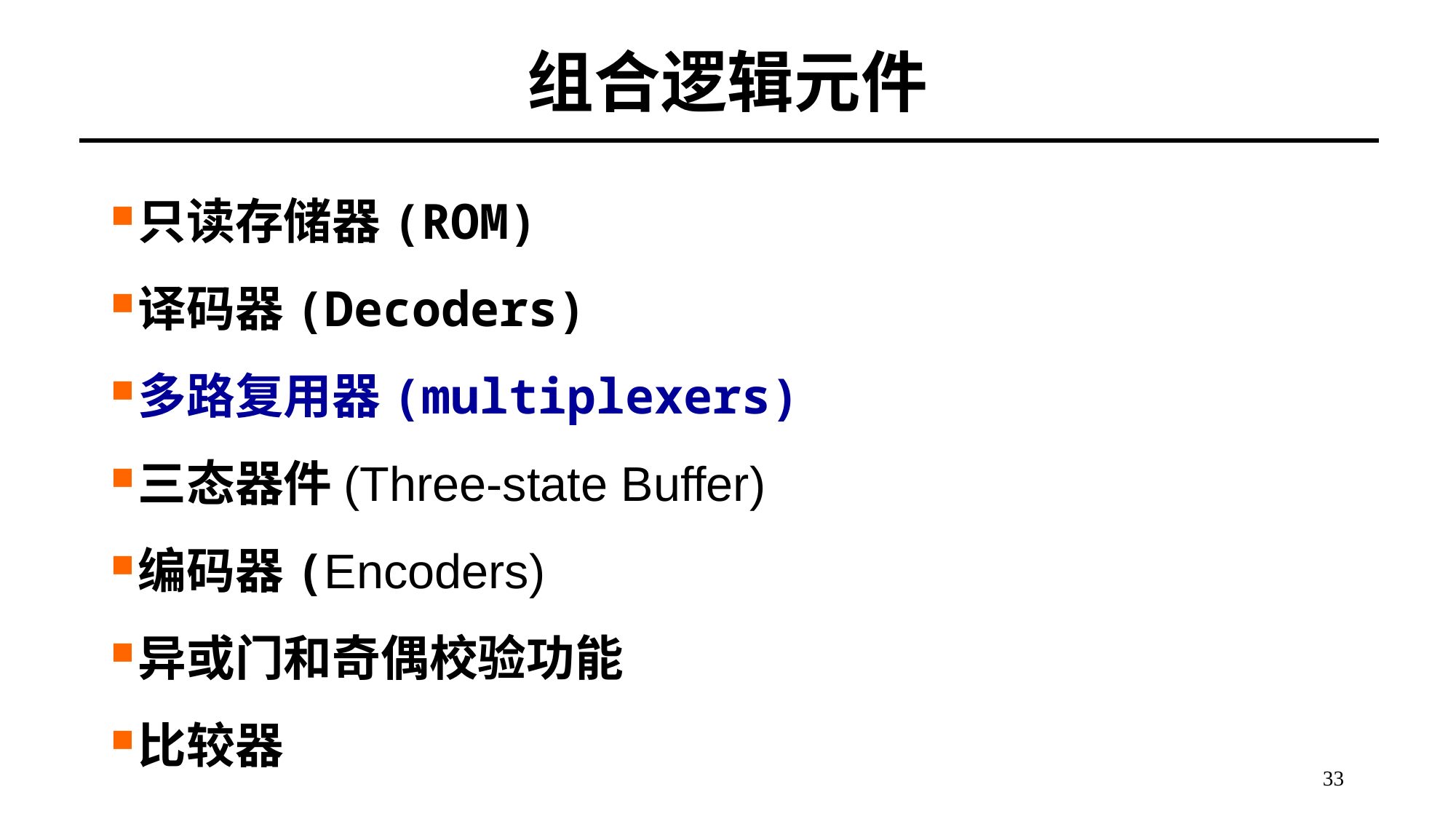

# 组合逻辑元件
只读存储器(ROM)
译码器(Decoders)
多路复用器(multiplexers)
三态器件(Three-state Buffer)
编码器(Encoders)
异或门和奇偶校验功能
比较器
33